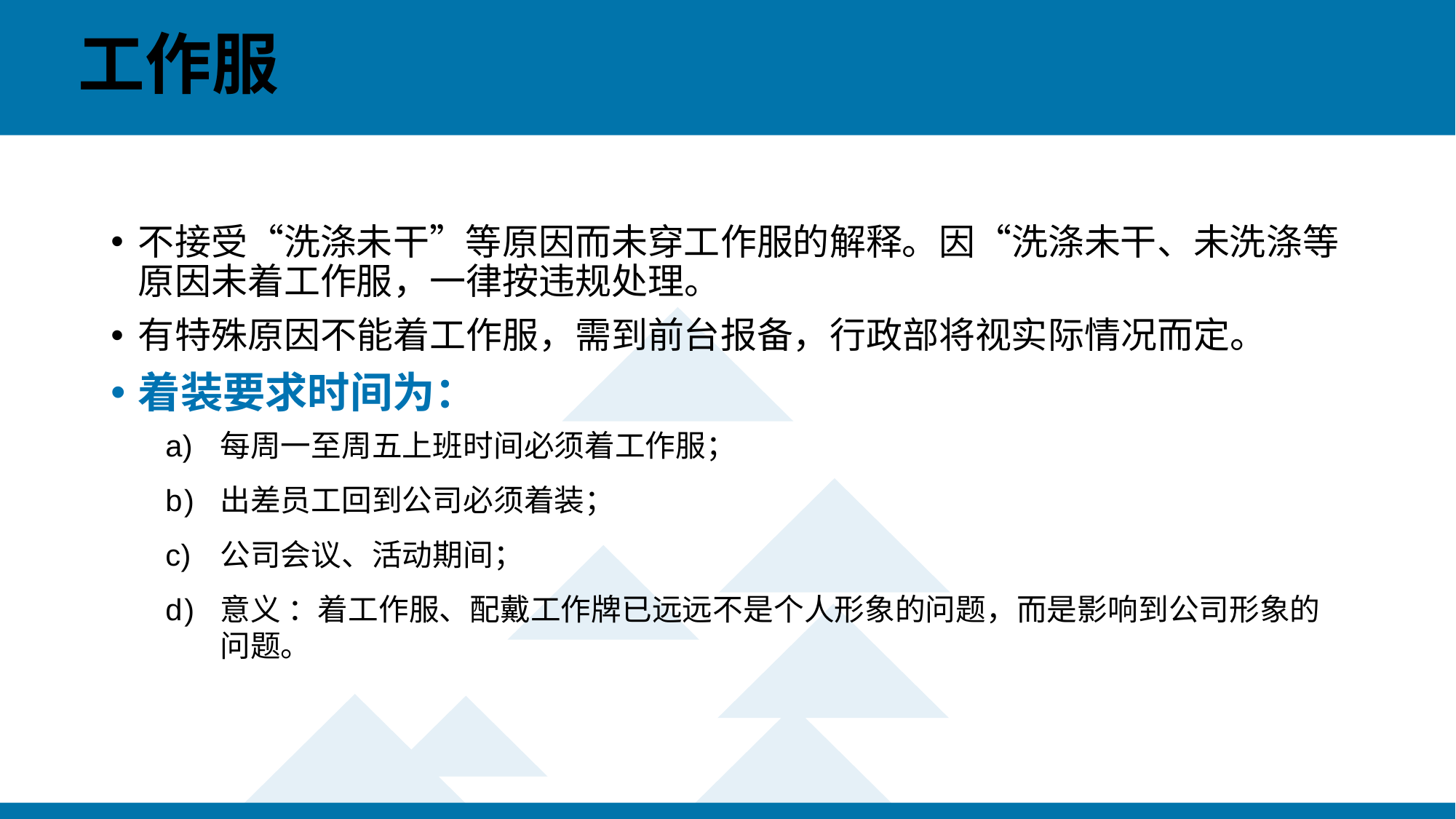

# 工作服
不接受“洗涤未干”等原因而未穿工作服的解释。因“洗涤未干、未洗涤等原因未着工作服，一律按违规处理。
有特殊原因不能着工作服，需到前台报备，行政部将视实际情况而定。
着装要求时间为：
每周一至周五上班时间必须着工作服；
出差员工回到公司必须着装；
公司会议、活动期间；
意义 ：着工作服、配戴工作牌已远远不是个人形象的问题，而是影响到公司形象的问题。